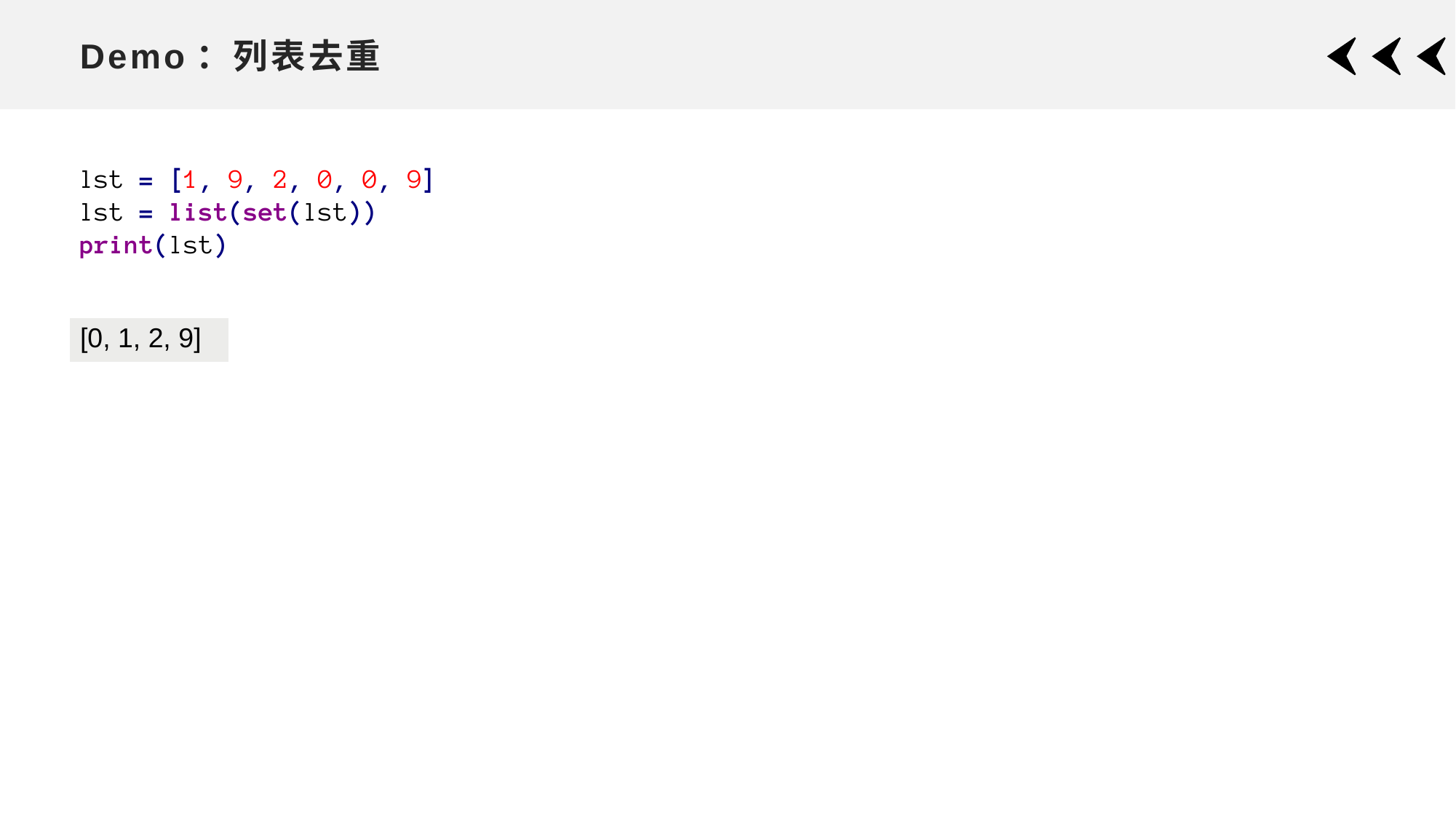

# Demo：列表去重
lst = [1, 9, 2, 0, 0, 9]
lst = list(set(lst))
print(lst)
| [0, 1, 2, 9] |
| --- |